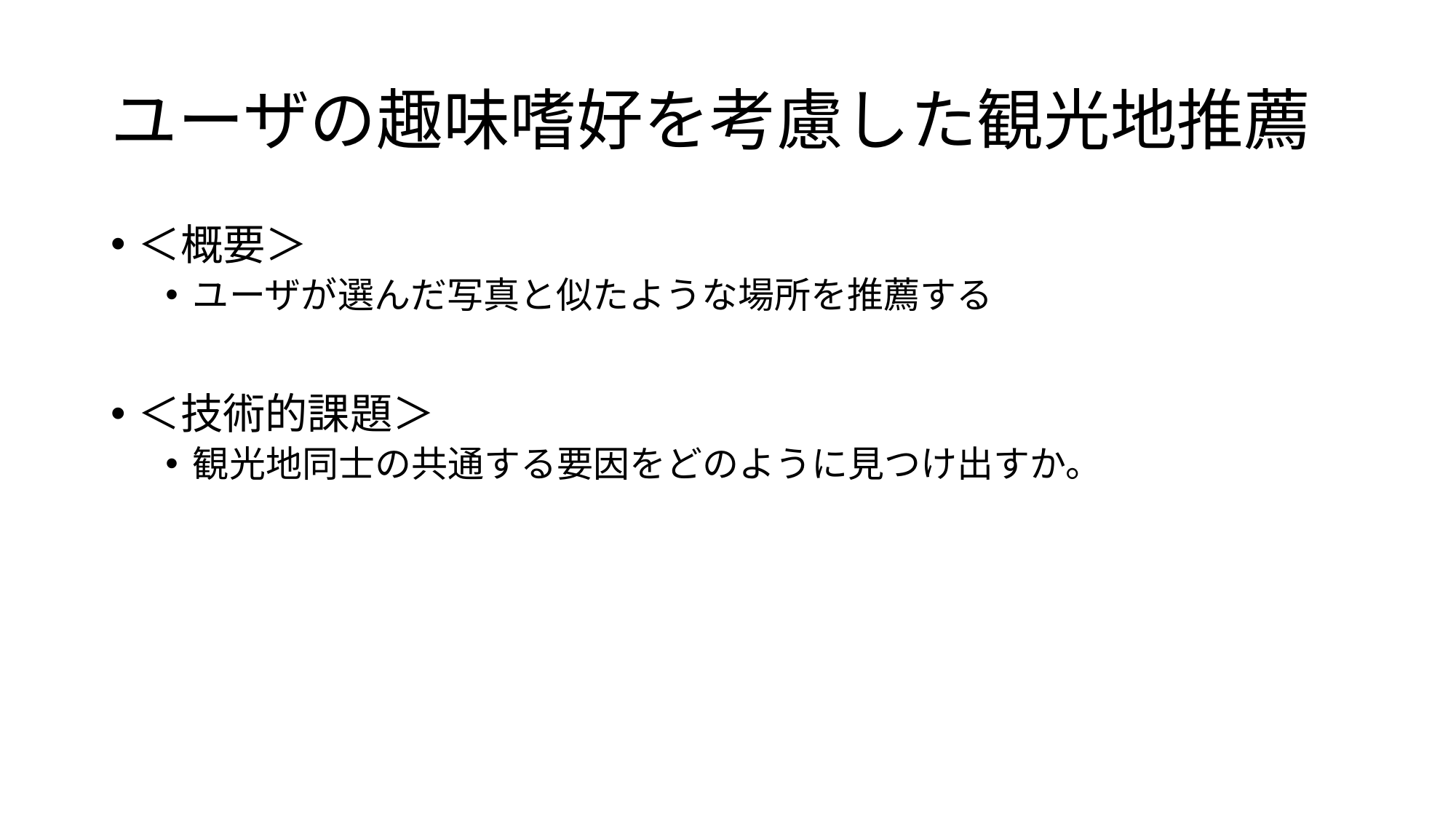

# ユーザの趣味嗜好を考慮した観光地推薦
＜概要＞
ユーザが選んだ写真と似たような場所を推薦する

＜技術的課題＞
観光地同士の共通する要因をどのように見つけ出すか。